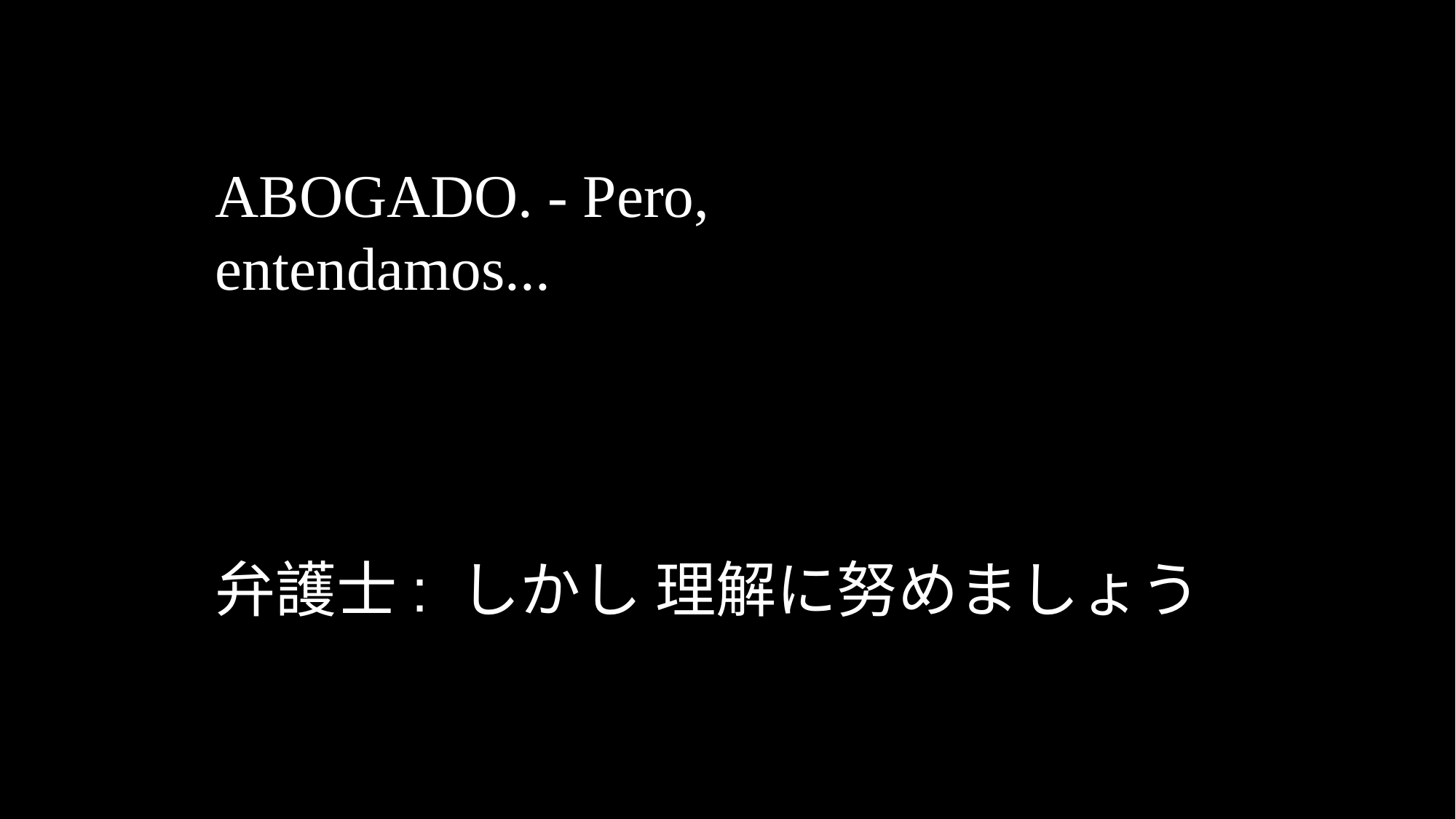

ABOGADO. - Pero, entendamos...

弁護士: しかし 理解に努めましょう